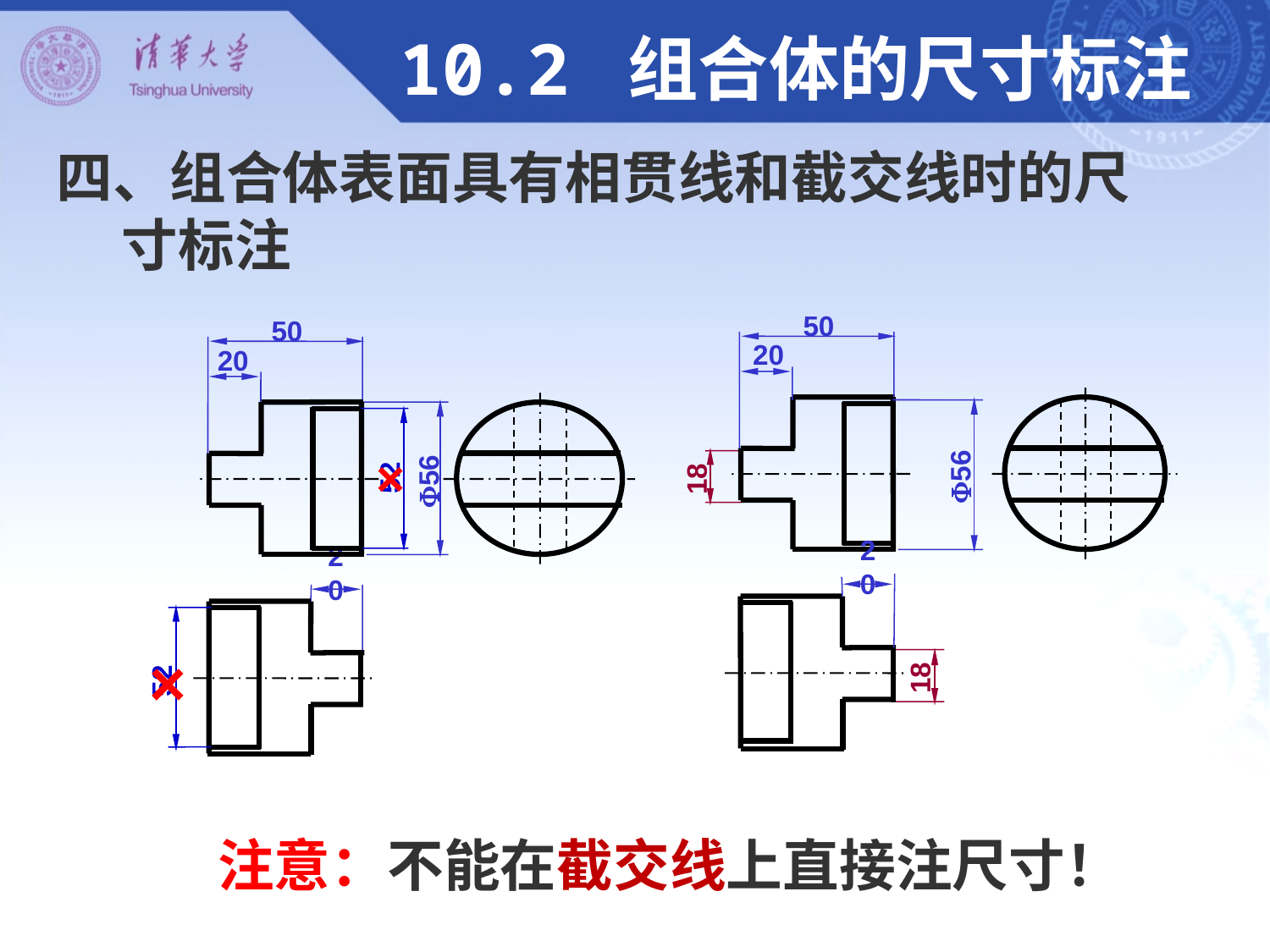

10.2 组合体的尺寸标注
四、组合体表面具有相贯线和截交线时的尺
    寸标注
50

20

Φ56

20

50

20

Φ56

52

×

18

20

52

×

18

注意：不能在截交线上直接注尺寸！